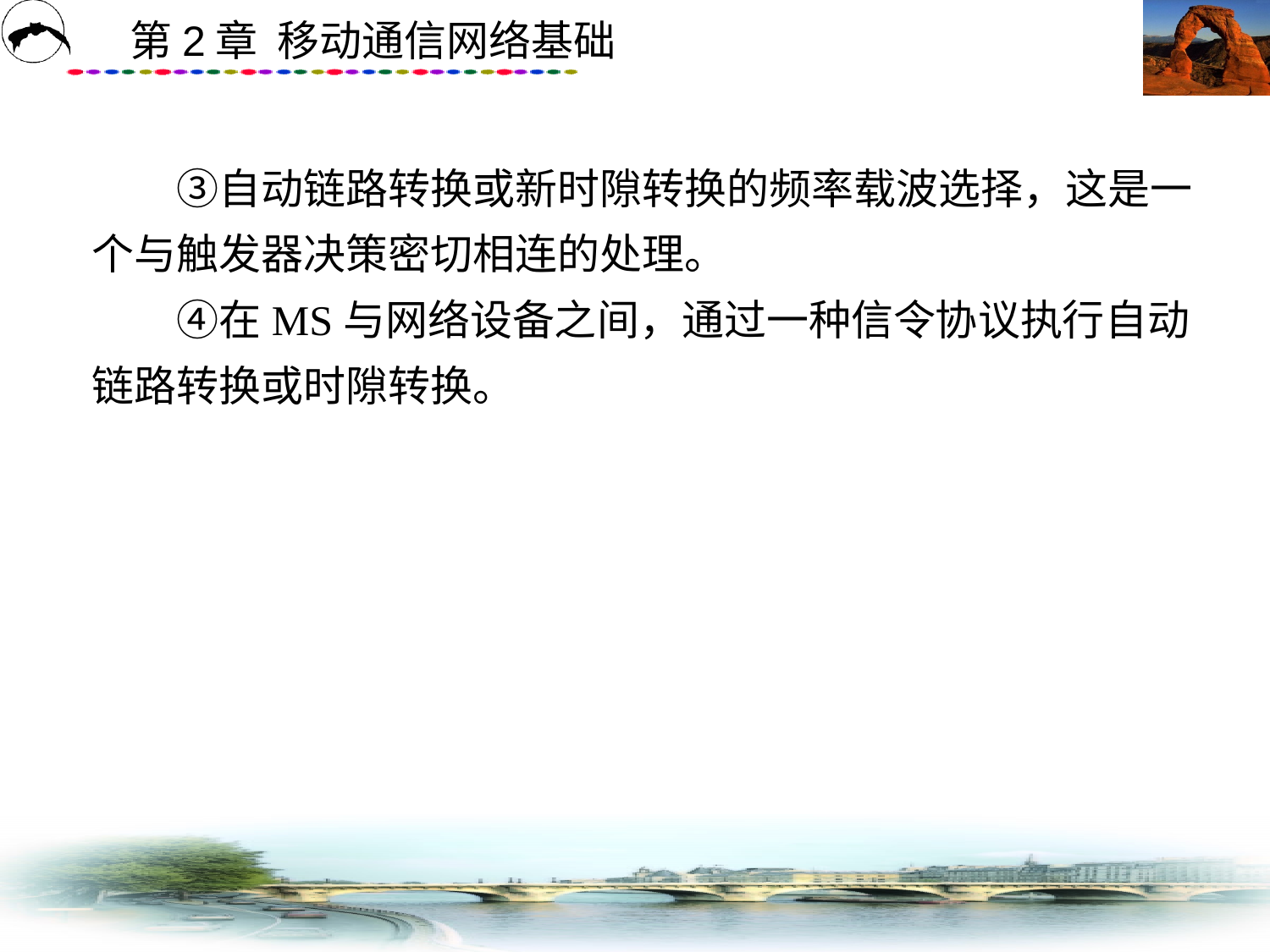

# ③自动链路转换或新时隙转换的频率载波选择，这是一个与触发器决策密切相连的处理。 　　④在MS与网络设备之间，通过一种信令协议执行自动链路转换或时隙转换。